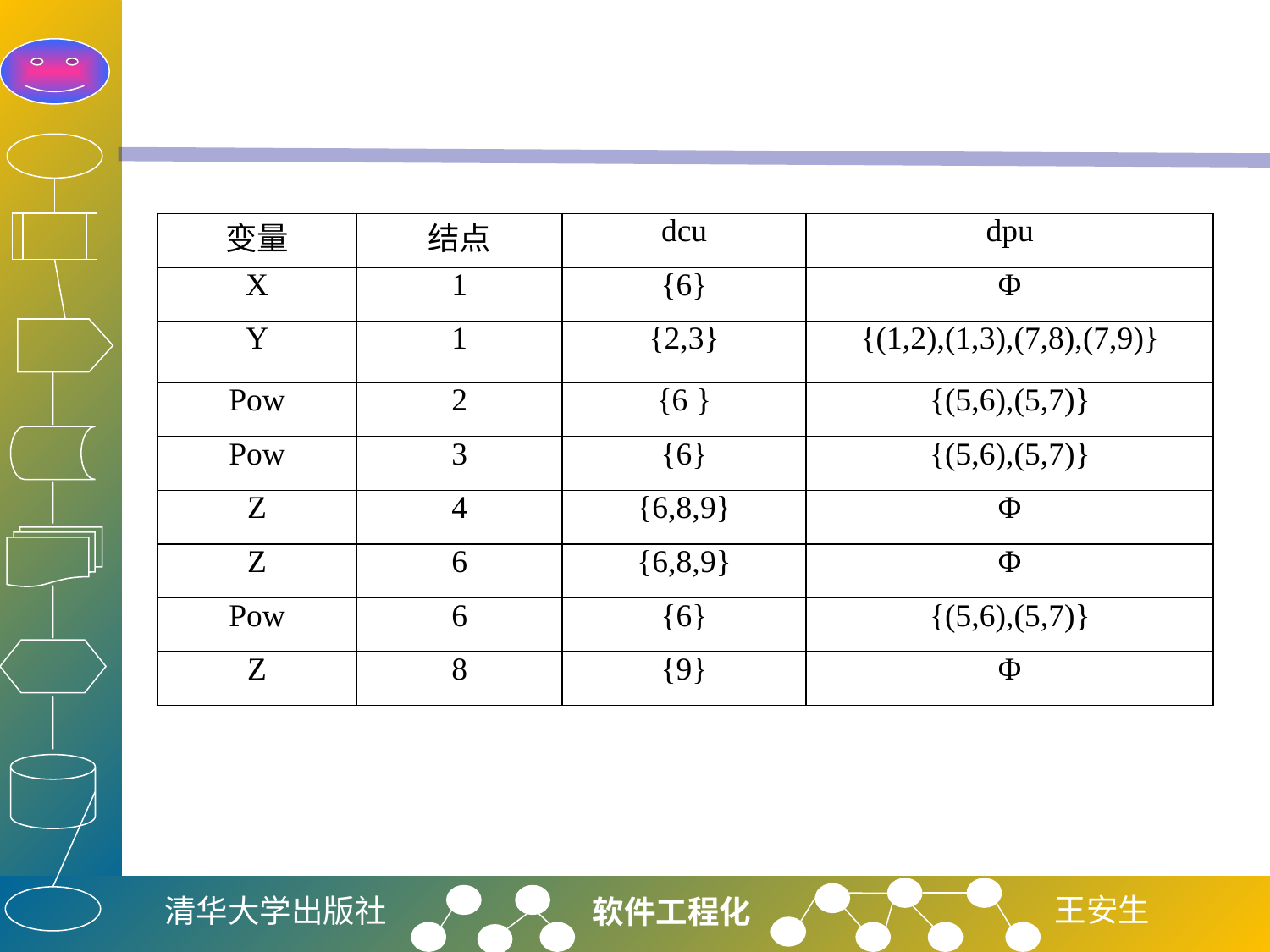

#
| 变量 | 结点 | dcu | dpu |
| --- | --- | --- | --- |
| X | 1 | {6} | Φ |
| Y | 1 | {2,3} | {(1,2),(1,3),(7,8),(7,9)} |
| Pow | 2 | {6 } | {(5,6),(5,7)} |
| Pow | 3 | {6} | {(5,6),(5,7)} |
| Z | 4 | {6,8,9} | Φ |
| Z | 6 | {6,8,9} | Φ |
| Pow | 6 | {6} | {(5,6),(5,7)} |
| Z | 8 | {9} | Φ |